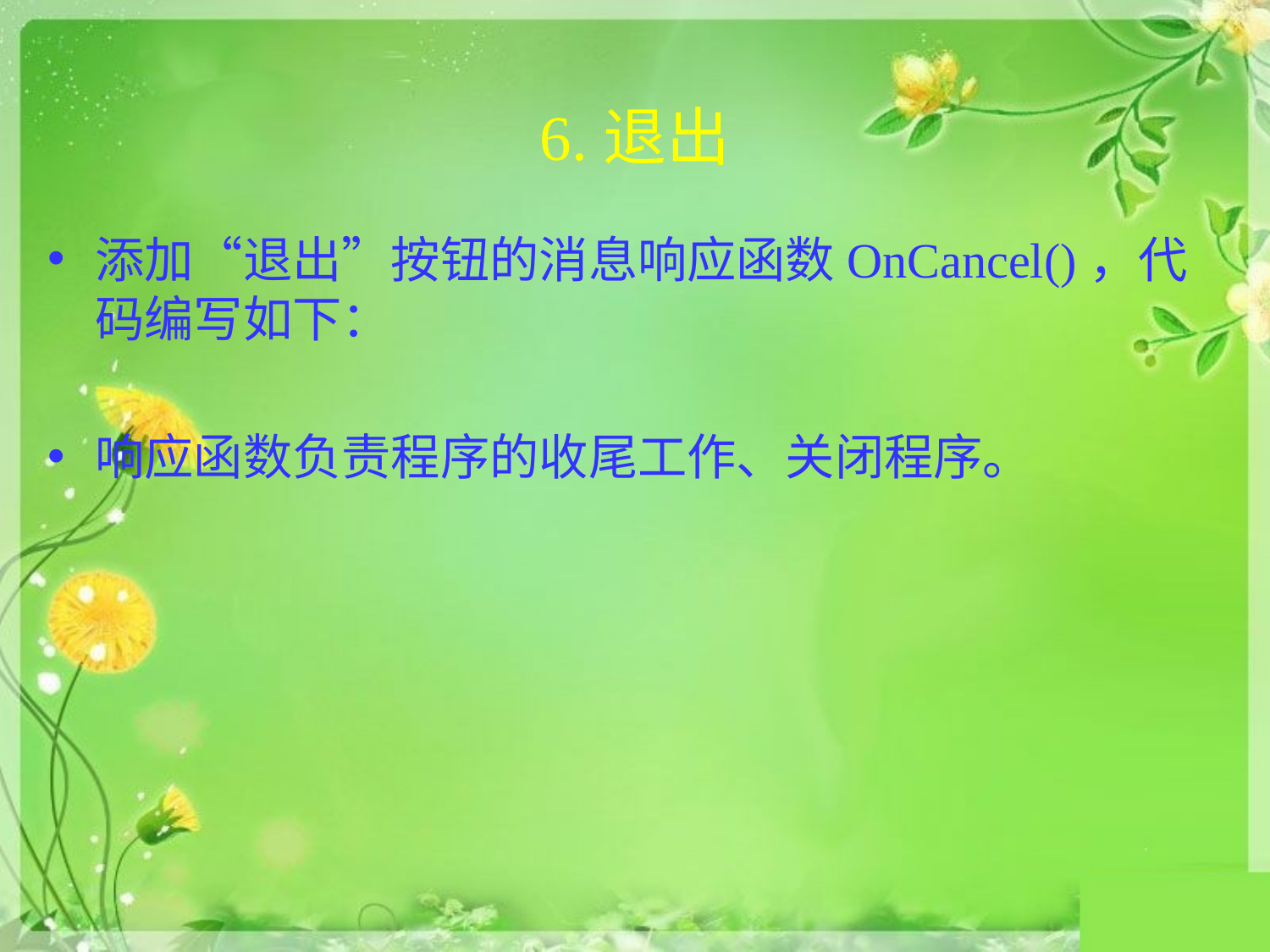

# 6.退出
添加“退出”按钮的消息响应函数OnCancel()，代码编写如下：

响应函数负责程序的收尾工作、关闭程序。